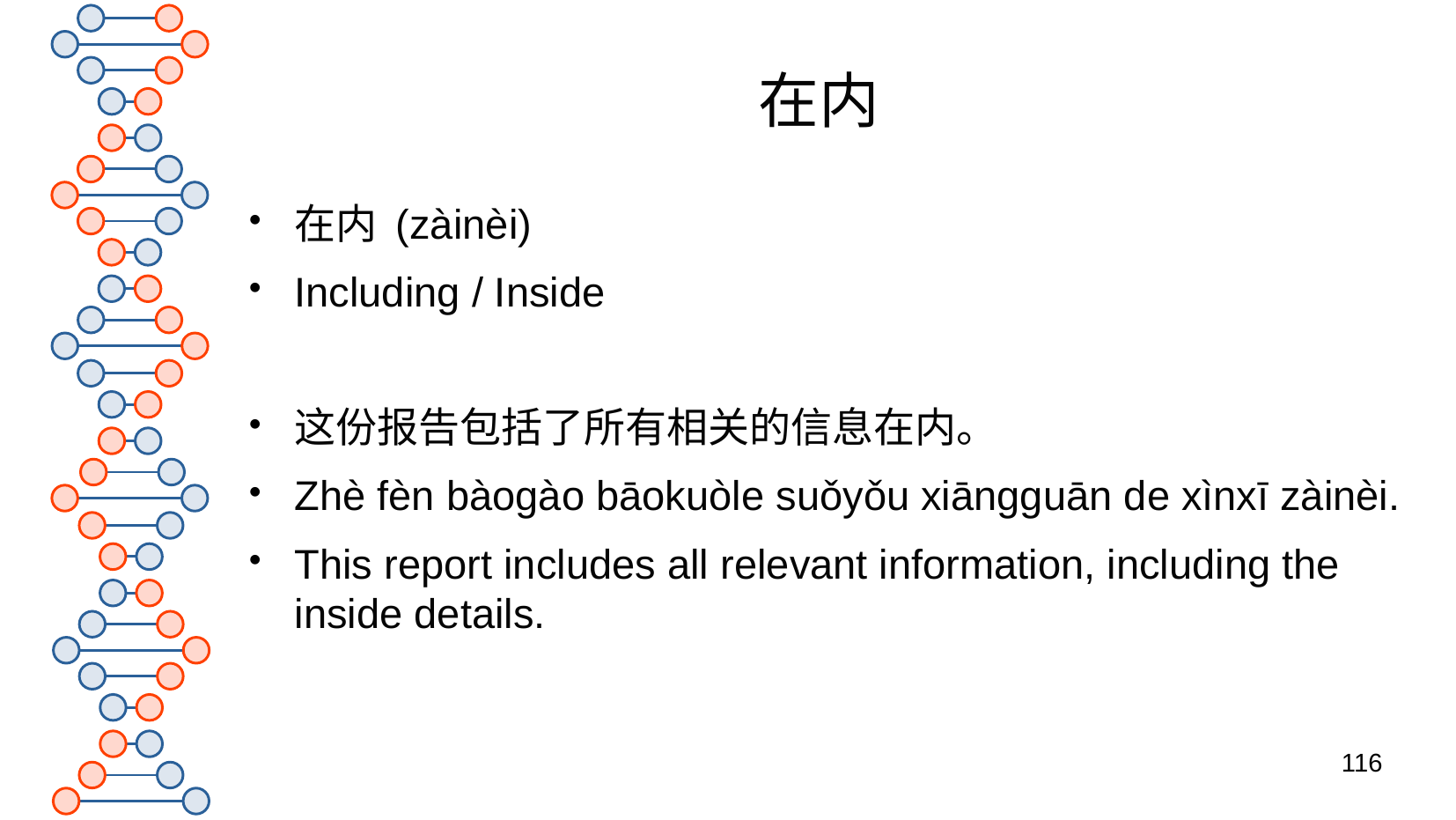

# 在内
在内 (zàinèi)
Including / Inside

这份报告包括了所有相关的信息在内。
Zhè fèn bàogào bāokuòle suǒyǒu xiāngguān de xìnxī zàinèi.
This report includes all relevant information, including the inside details.
116